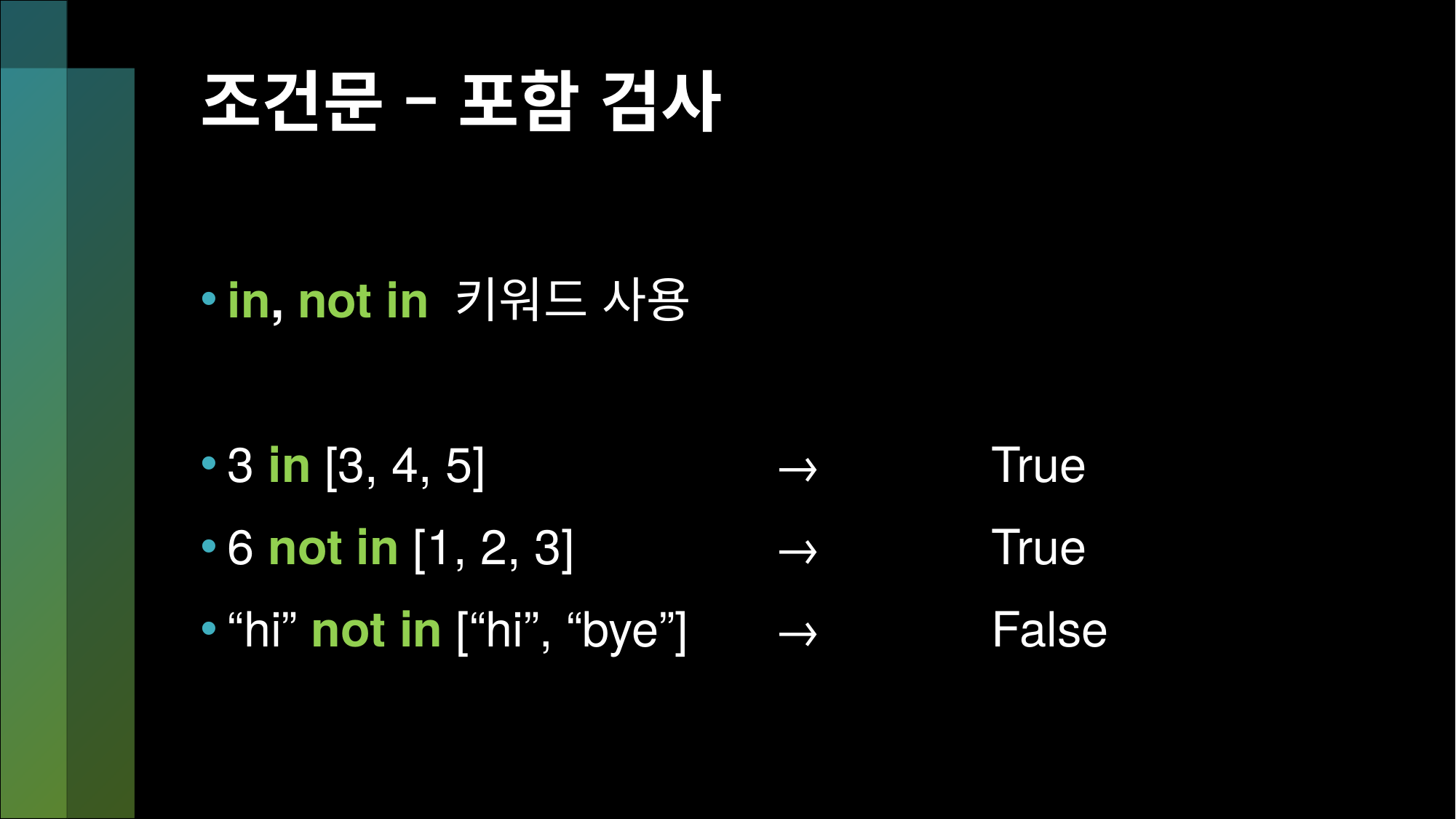

# 조건문 – 포함 검사
in, not in 키워드 사용

3 in [3, 4, 5]			→		True
6 not in [1, 2, 3] 		→		True
“hi” not in [“hi”, “bye”] 	→		False